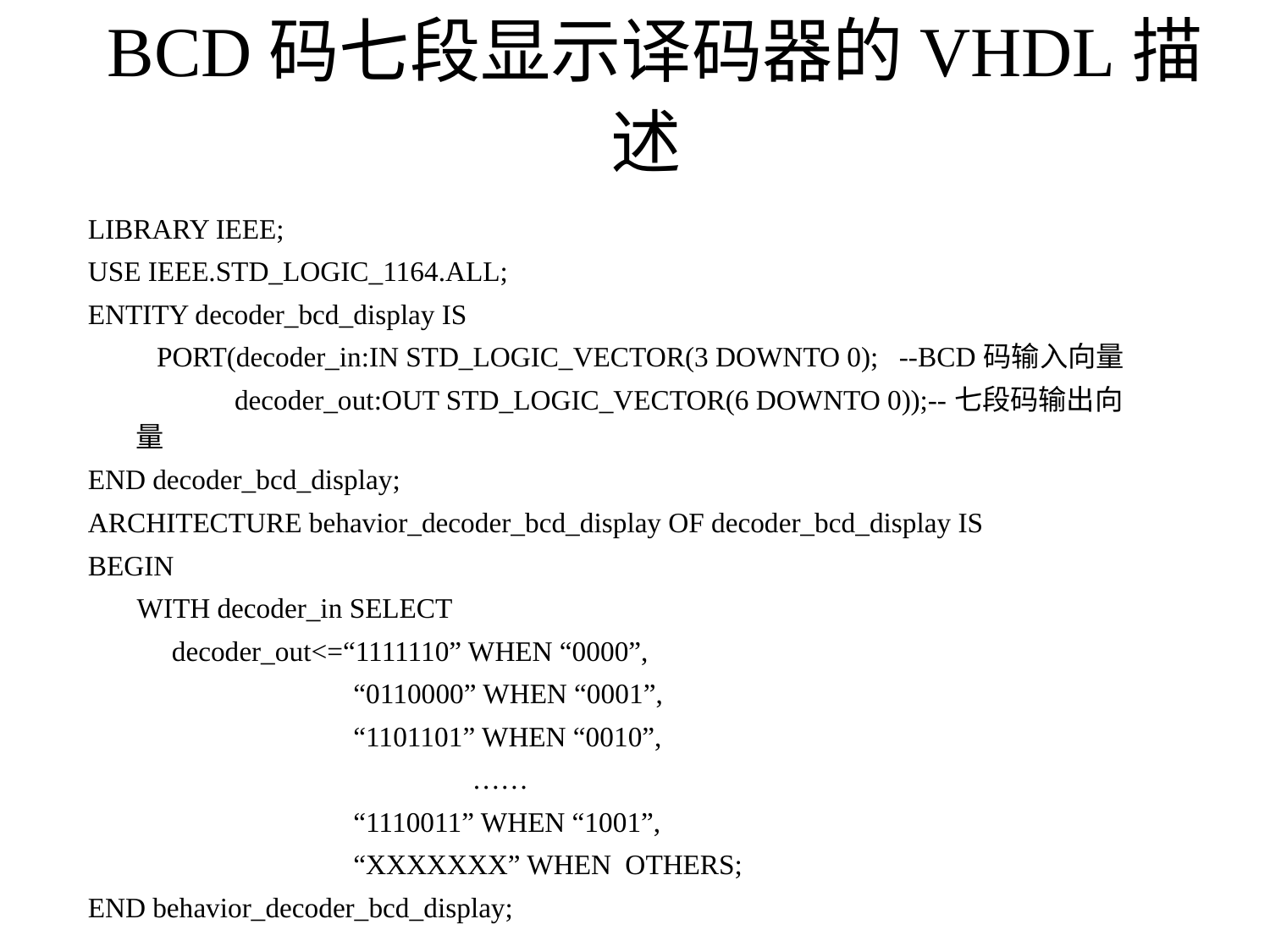

# BCD码七段显示译码器的VHDL描述
LIBRARY IEEE;
USE IEEE.STD_LOGIC_1164.ALL;
ENTITY decoder_bcd_display IS
   	   PORT(decoder_in:IN STD_LOGIC_VECTOR(3 DOWNTO 0);   --BCD码输入向量
                     decoder_out:OUT STD_LOGIC_VECTOR(6 DOWNTO 0));--七段码输出向量
END decoder_bcd_display;
ARCHITECTURE behavior_decoder_bcd_display OF decoder_bcd_display IS
BEGIN
       WITH decoder_in SELECT
            decoder_out<=“1111110” WHEN “0000”,
                                      “0110000” WHEN “0001”,
                                      “1101101” WHEN “0010”,
                                                       ……
                                      “1110011” WHEN “1001”,
                                      “XXXXXXX” WHEN  OTHERS;
END behavior_decoder_bcd_display;